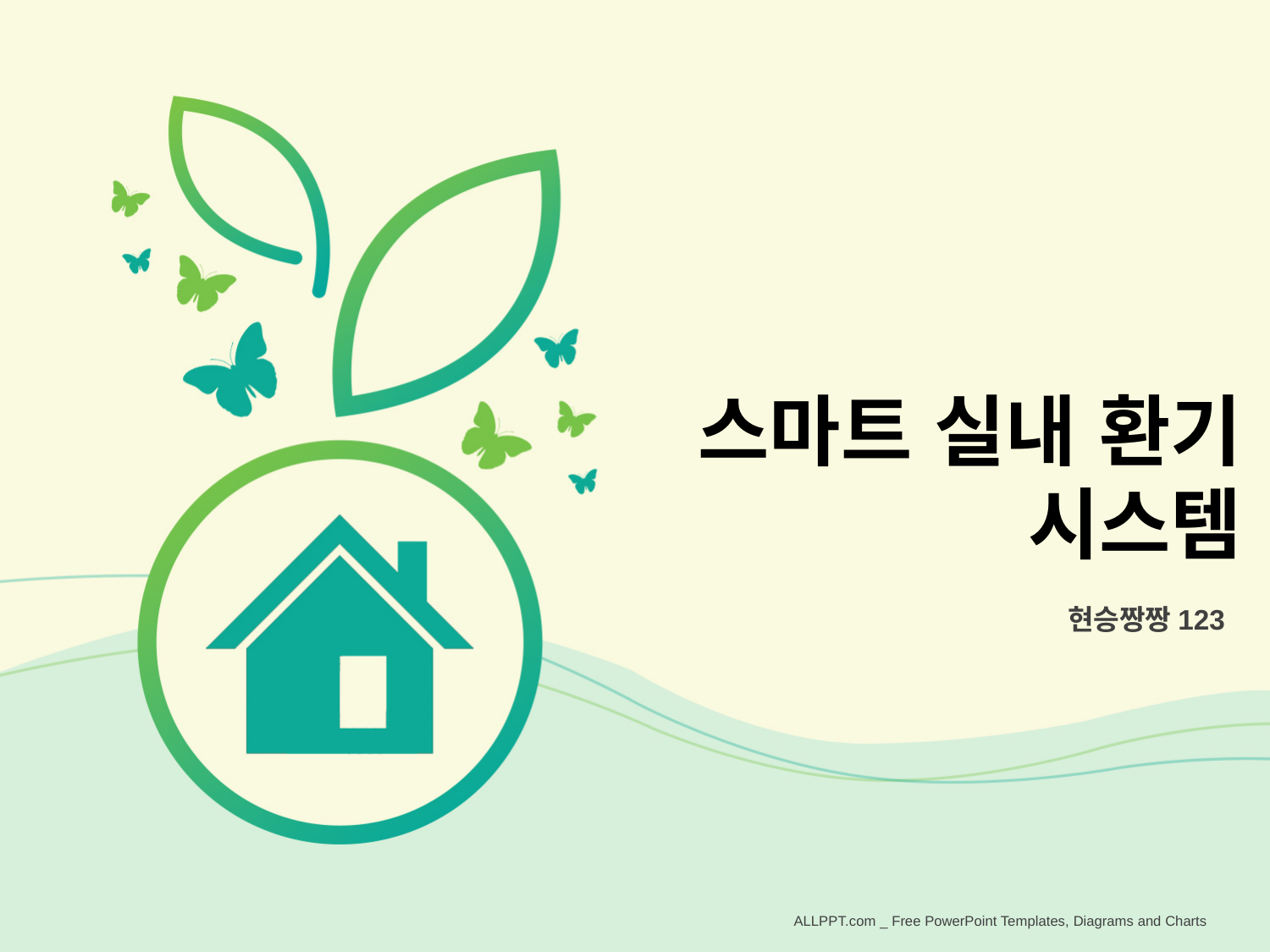

스마트 실내 환기
시스템
현승짱짱123
ALLPPT.com _ Free PowerPoint Templates, Diagrams and Charts